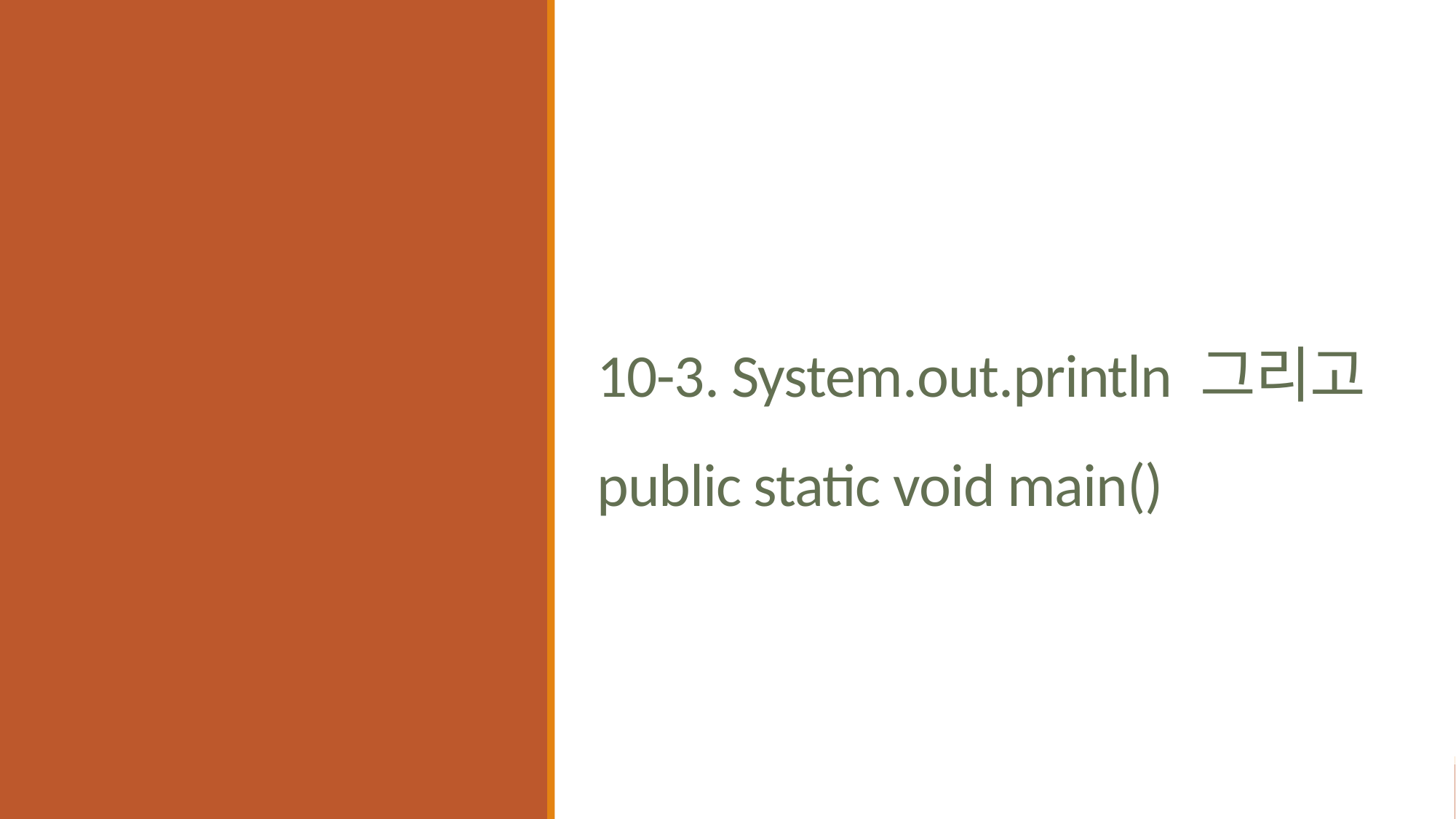

# 10-3. System.out.println 그리고 public static void main()